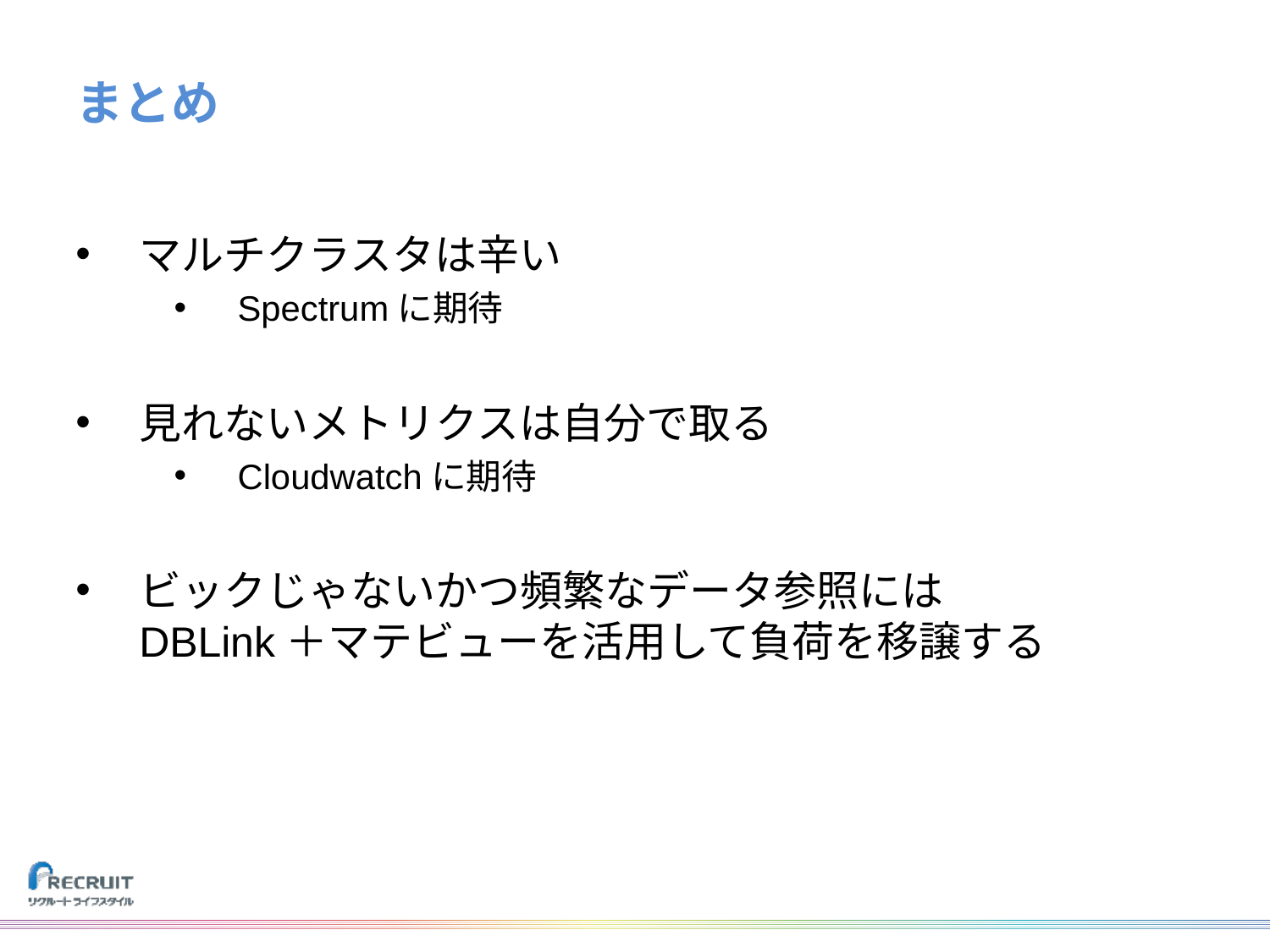

# まとめ
マルチクラスタは辛い
Spectrumに期待

見れないメトリクスは自分で取る
Cloudwatchに期待

ビックじゃないかつ頻繁なデータ参照には
DBLink＋マテビューを活用して負荷を移譲する